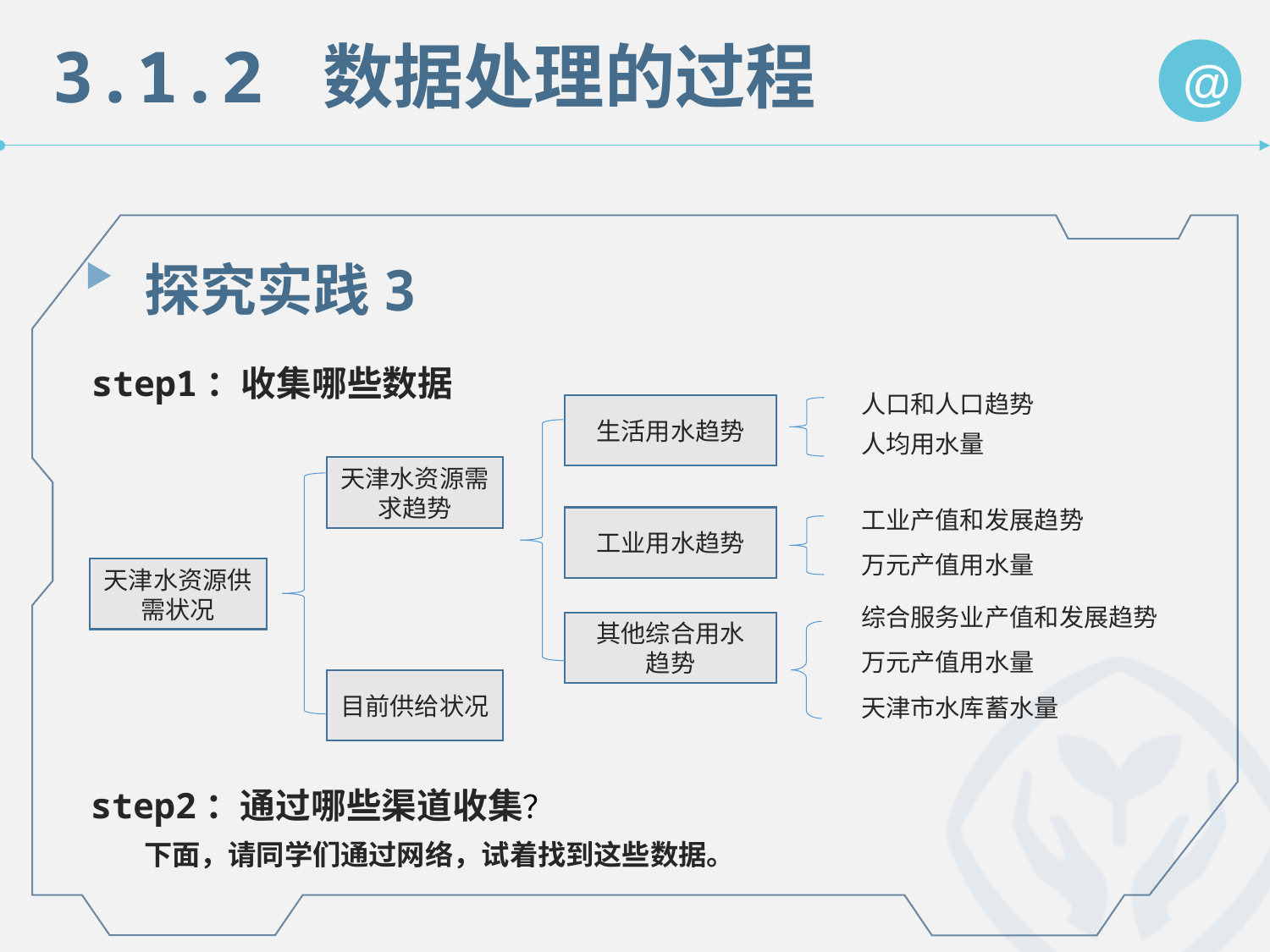

3.1.2 数据处理的过程
@
探究实践3

step1：收集哪些数据
人口和人口趋势
生活用水趋势

人均用水量
天津水资源需求趋势

工业产值和发展趋势
工业用水趋势

万元产值用水量
天津水资源供需状况
综合服务业产值和发展趋势
其他综合用水
趋势

万元产值用水量
目前供给状况
天津市水库蓄水量
step2：通过哪些渠道收集？
下面，请同学们通过网络，试着找到这些数据。